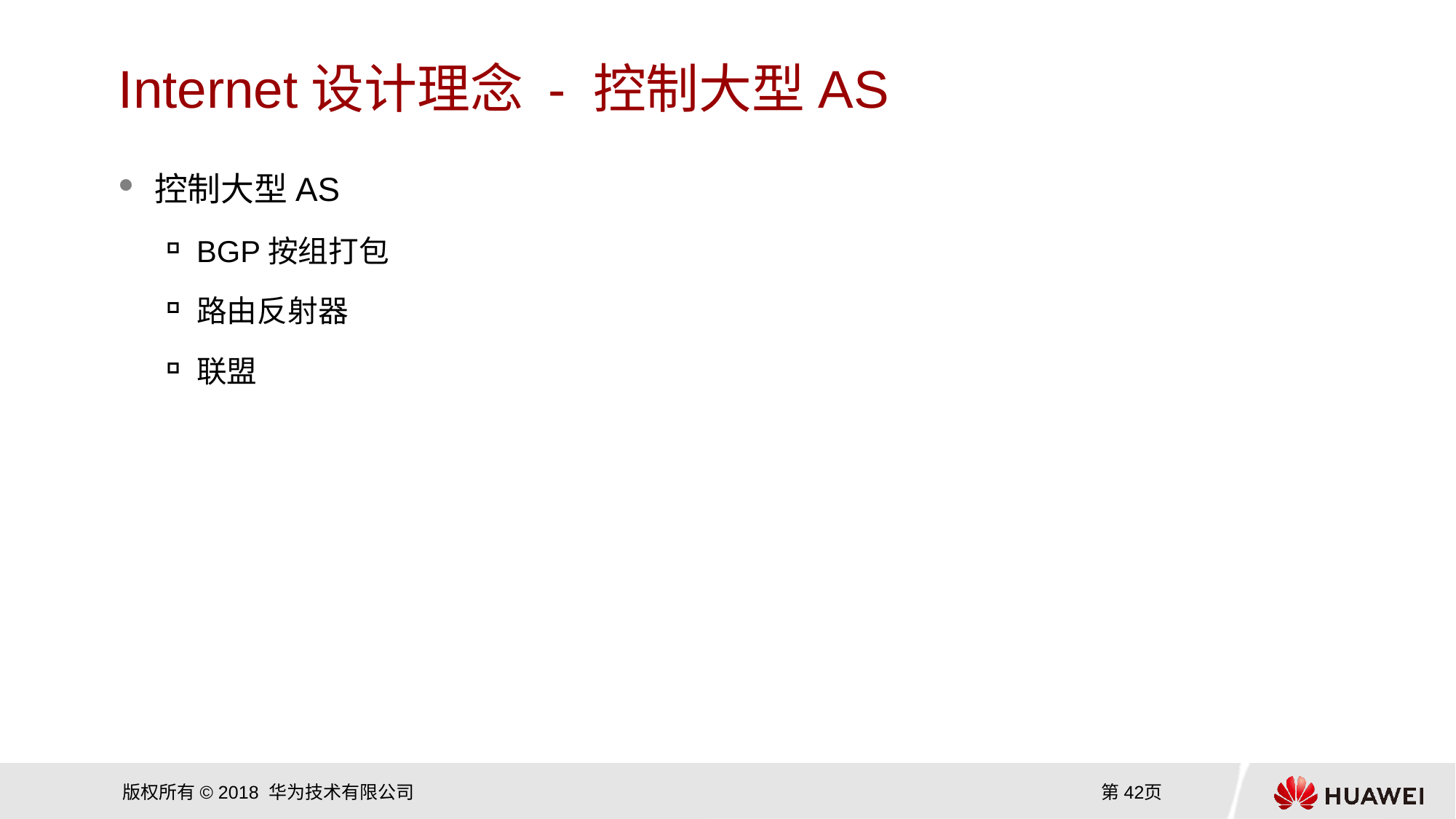

# Internet设计理念 - 控制大型AS
控制大型AS
BGP按组打包
路由反射器
联盟